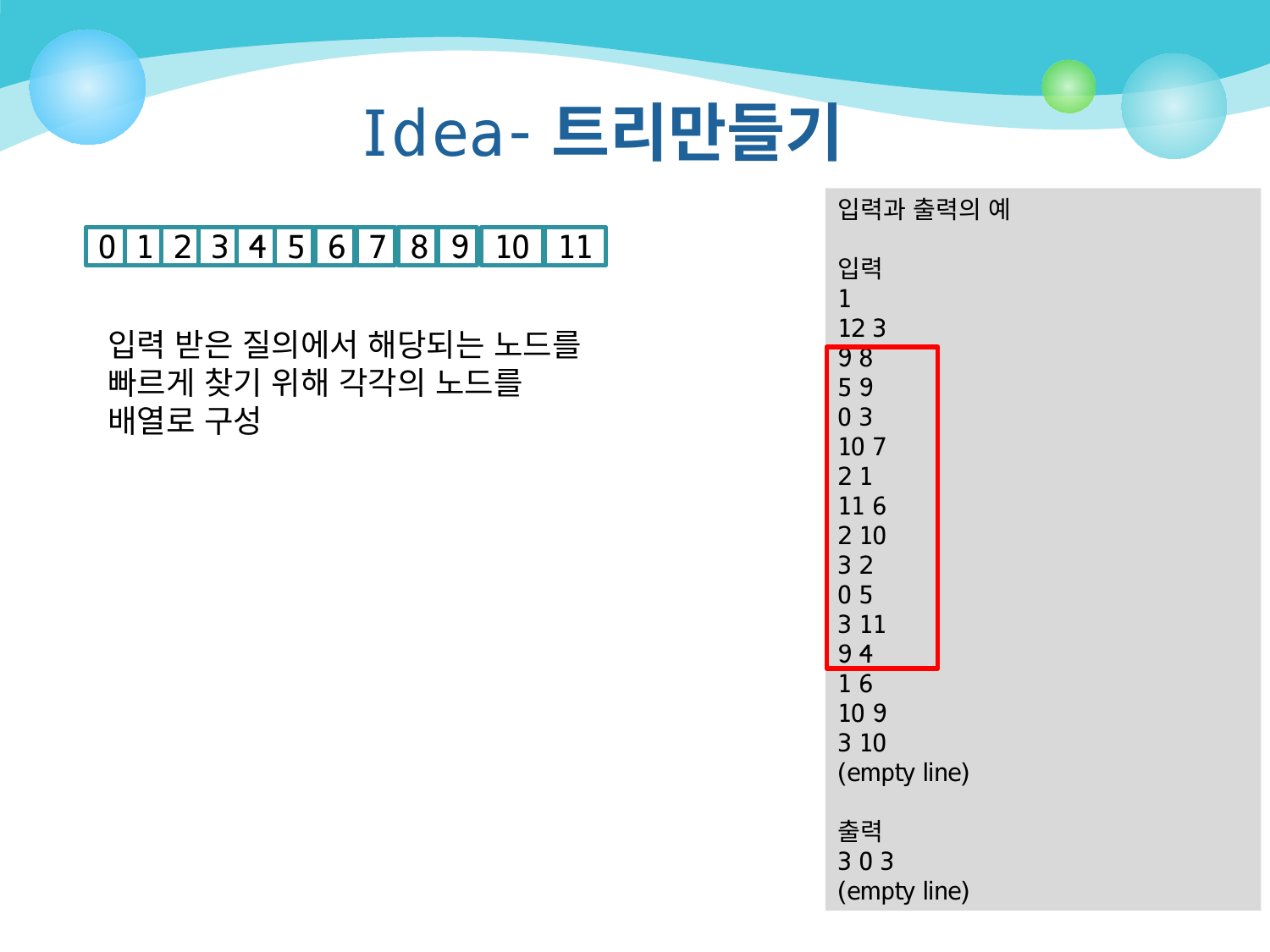

# Idea-트리만들기
입력과 출력의 예

입력
1
12 3
9 8
5 9
0 3
10 7
2 1
11 6
2 10
3 2
0 5
3 11
9 4
1 6
10 9
3 10
(empty line)

출력
3 0 3
(empty line)
0
1
2
3
4
5
6
7
8
9
10
11
입력 받은 질의에서 해당되는 노드를 빠르게 찾기 위해 각각의 노드를 배열로 구성